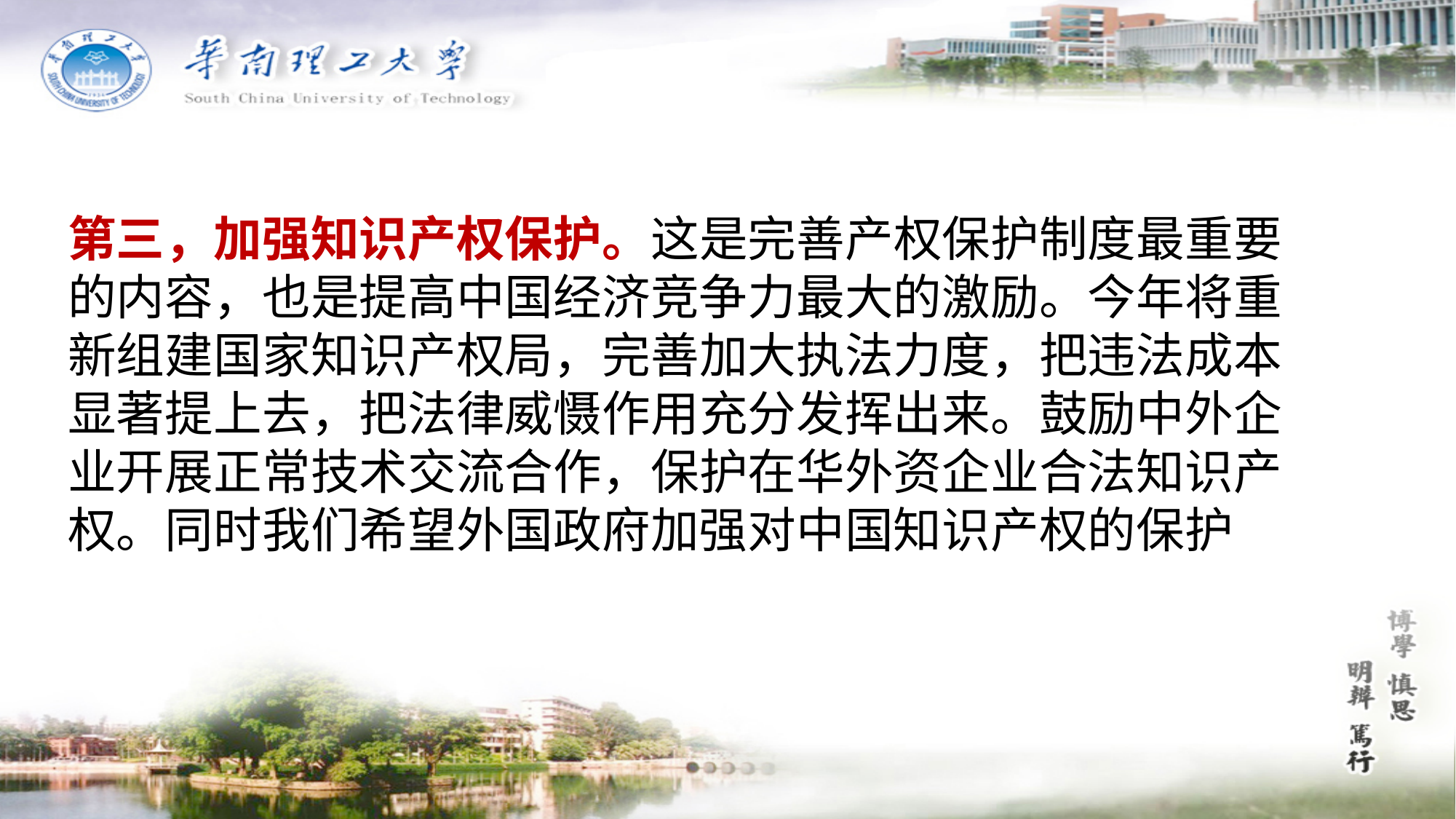

第三，加强知识产权保护。这是完善产权保护制度最重要的内容，也是提高中国经济竞争力最大的激励。今年将重新组建国家知识产权局，完善加大执法力度，把违法成本显著提上去，把法律威慑作用充分发挥出来。鼓励中外企业开展正常技术交流合作，保护在华外资企业合法知识产权。同时我们希望外国政府加强对中国知识产权的保护